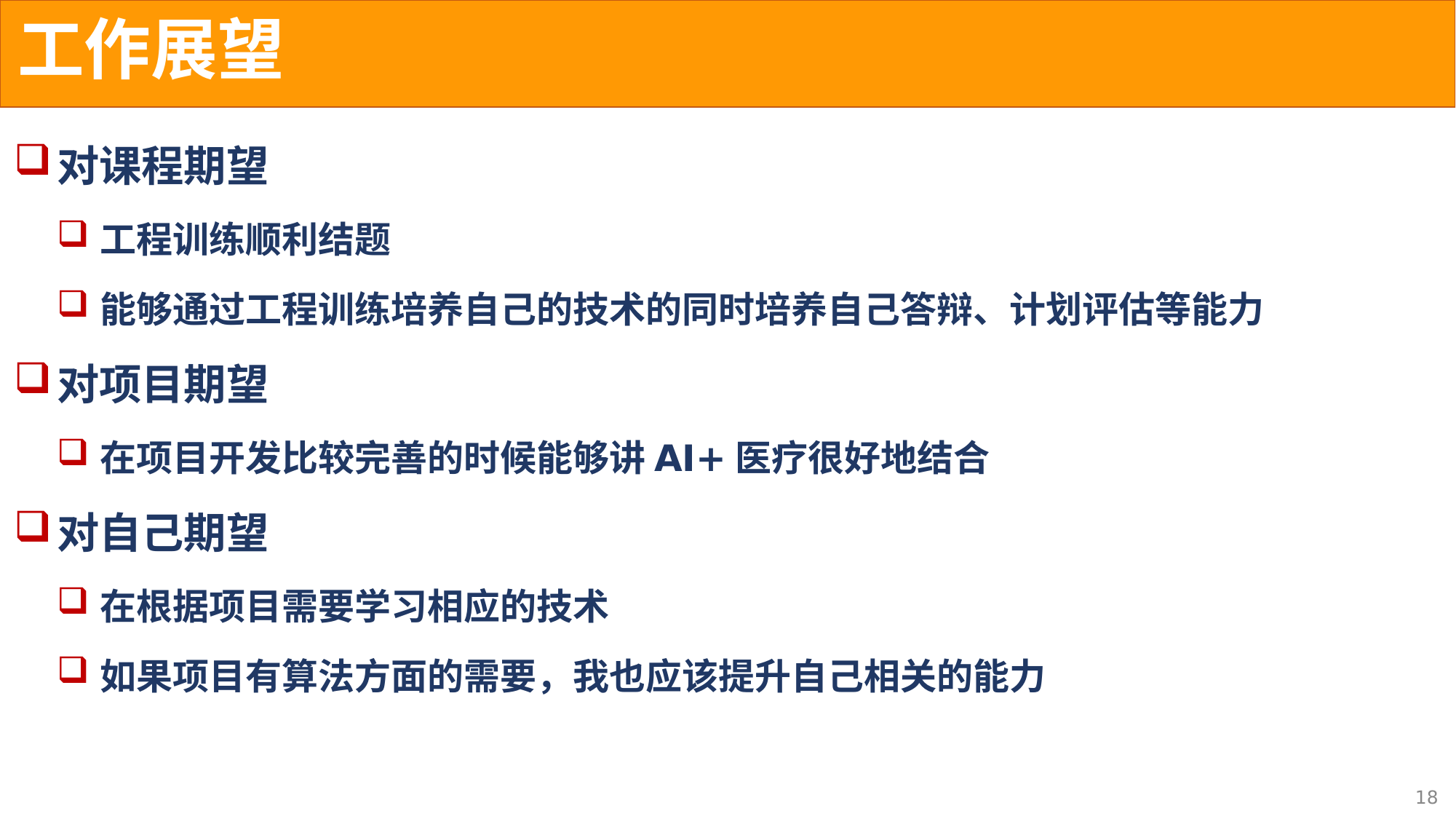

# 工作展望
对课程期望
工程训练顺利结题
能够通过工程训练培养自己的技术的同时培养自己答辩、计划评估等能力
对项目期望
在项目开发比较完善的时候能够讲AI+医疗很好地结合
对自己期望
在根据项目需要学习相应的技术
如果项目有算法方面的需要，我也应该提升自己相关的能力
18